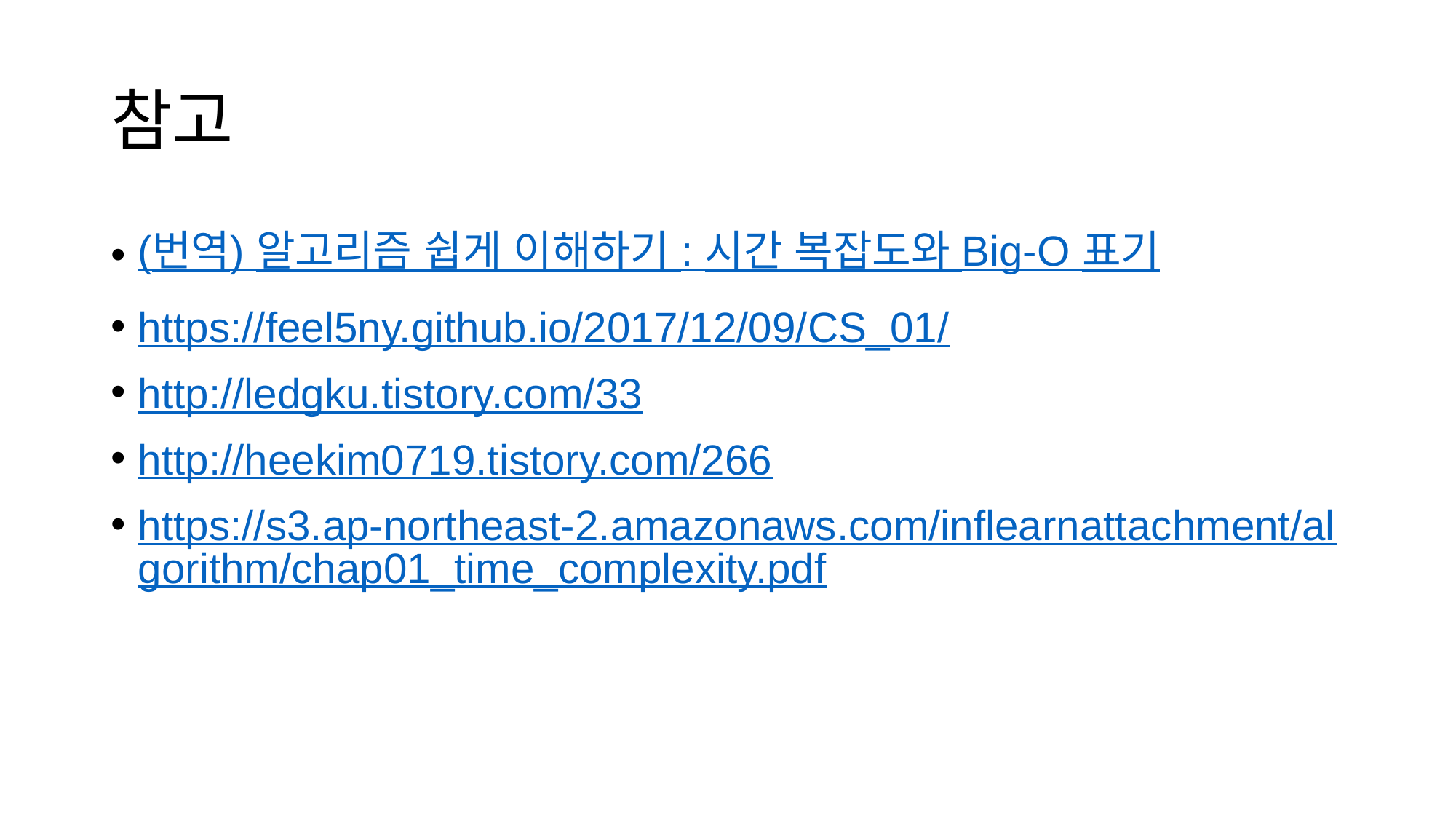

# 참고
(번역) 알고리즘 쉽게 이해하기 : 시간 복잡도와 Big-O 표기
https://feel5ny.github.io/2017/12/09/CS_01/
http://ledgku.tistory.com/33
http://heekim0719.tistory.com/266
https://s3.ap-northeast-2.amazonaws.com/inflearnattachment/algorithm/chap01_time_complexity.pdf